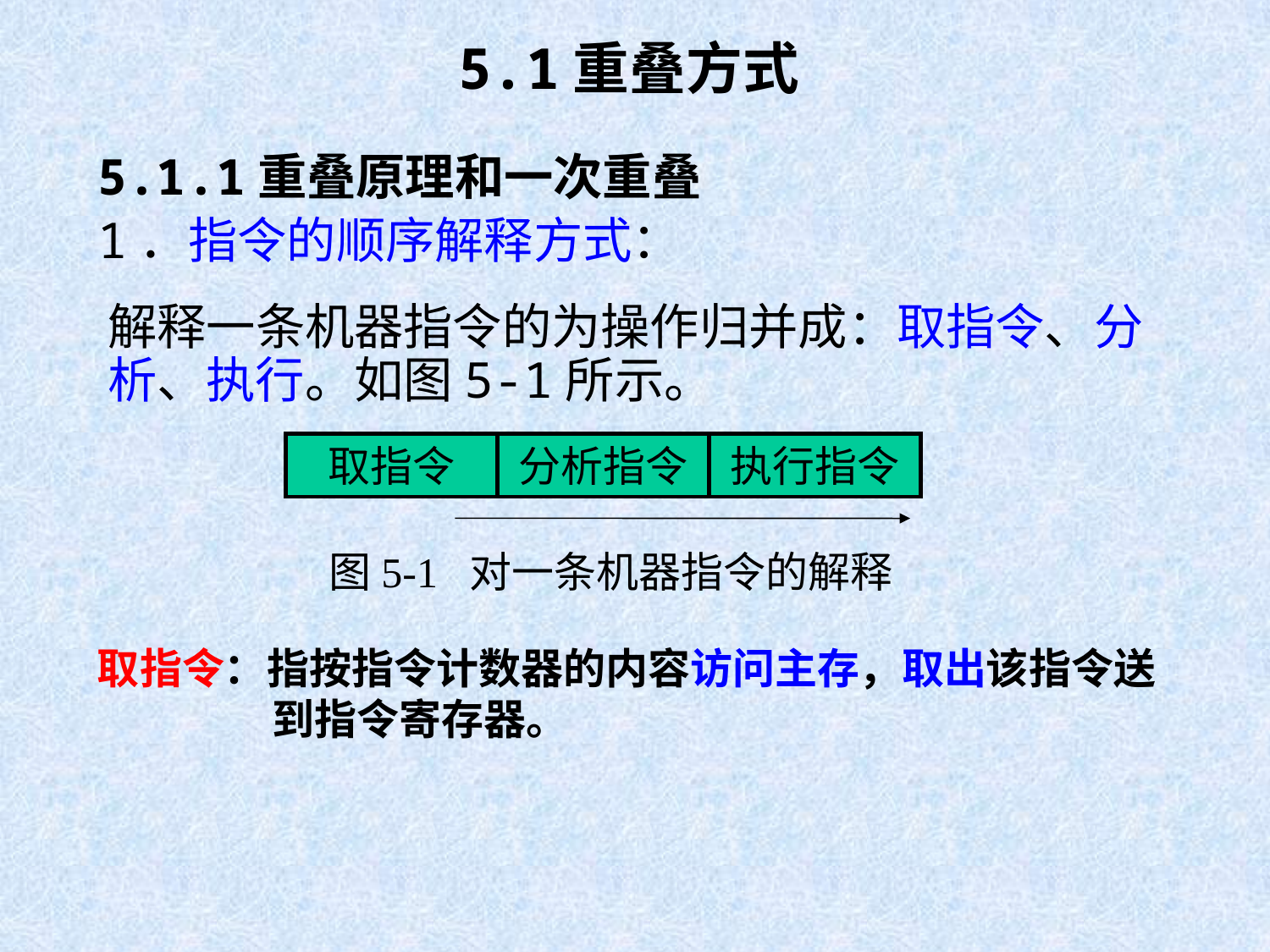

# 5.1重叠方式
5.1.1重叠原理和一次重叠
1．指令的顺序解释方式：
解释一条机器指令的为操作归并成：取指令、分析、执行。如图5-1所示。
取指令
分析指令
执行指令

图5-1  对一条机器指令的解释
取指令：指按指令计数器的内容访问主存，取出该指令送  到指令寄存器。